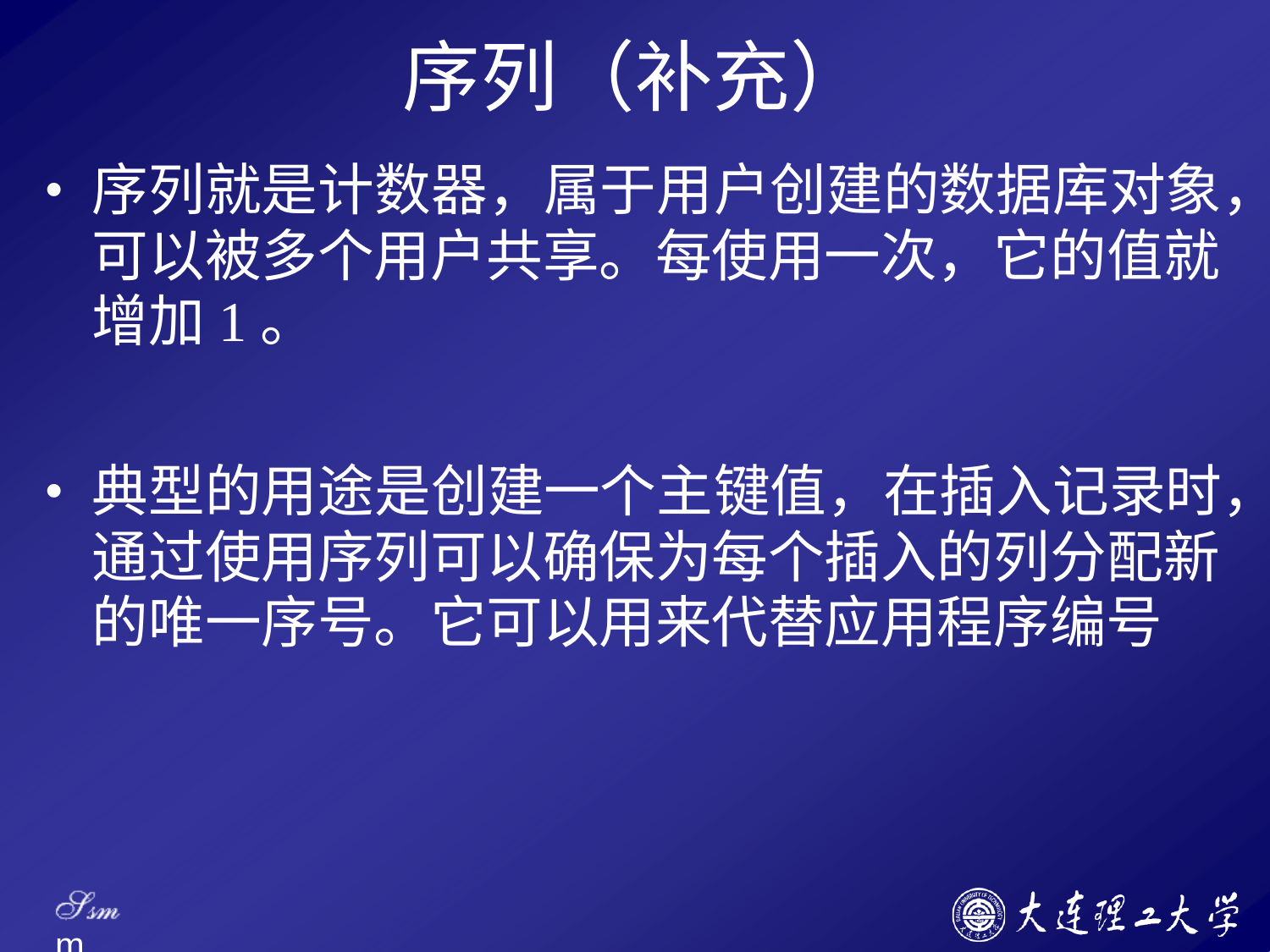

# 序列（补充）
序列就是计数器，属于用户创建的数据库对象， 可以被多个用户共享。每使用一次，它的值就 增加1。

典型的用途是创建一个主键值，在插入记录时， 通过使用序列可以确保为每个插入的列分配新 的唯一序号。它可以用来代替应用程序编号

Ssm